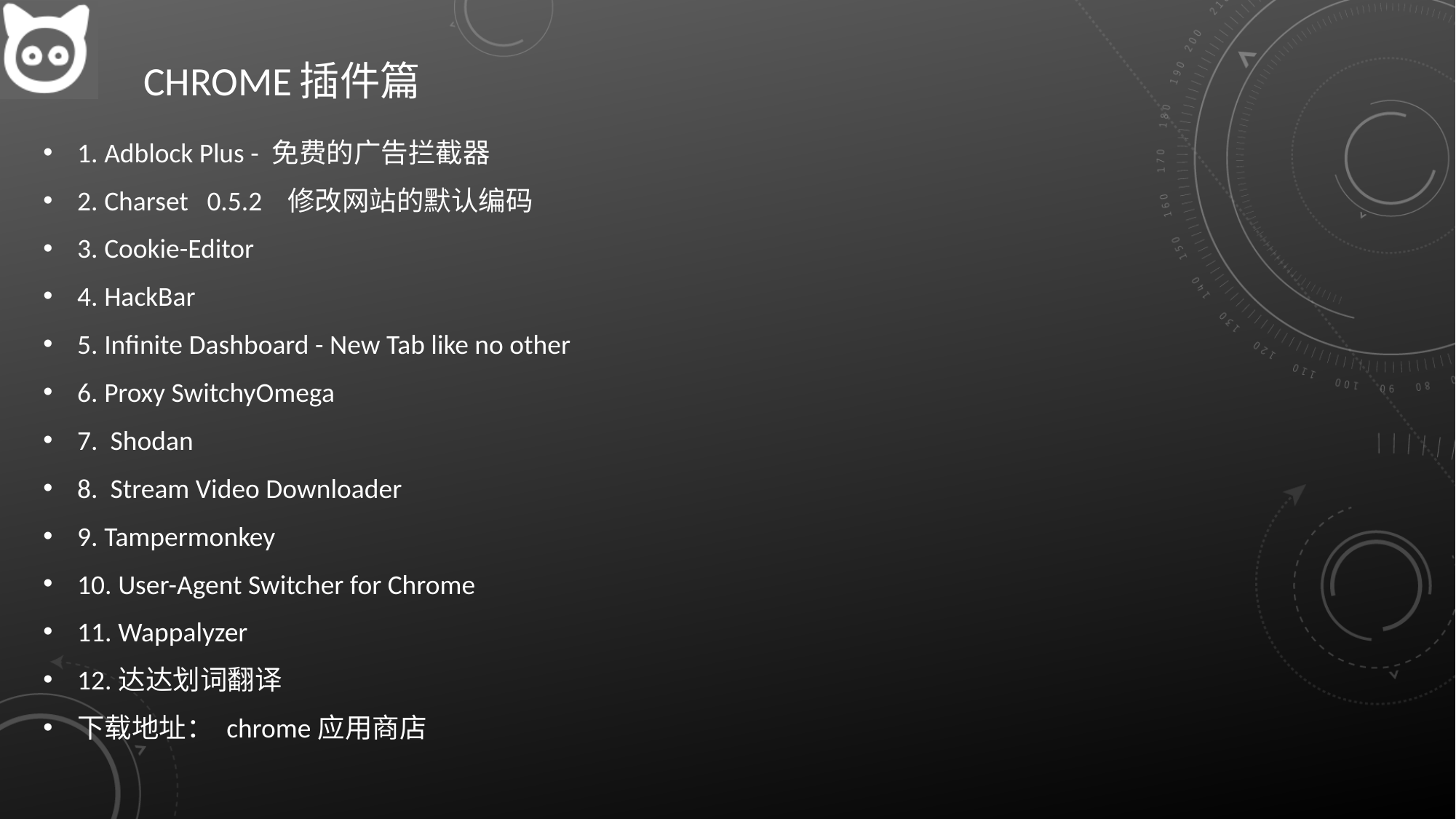

# Chrome插件篇
1. Adblock Plus - 免费的广告拦截器
2. Charset   0.5.2   修改网站的默认编码
3. Cookie-Editor
4. HackBar
5. Infinite Dashboard - New Tab like no other
6. Proxy SwitchyOmega
7.  Shodan
8.  Stream Video Downloader
9. Tampermonkey
10. User-Agent Switcher for Chrome
11. Wappalyzer
12.达达划词翻译
下载地址： chrome应用商店